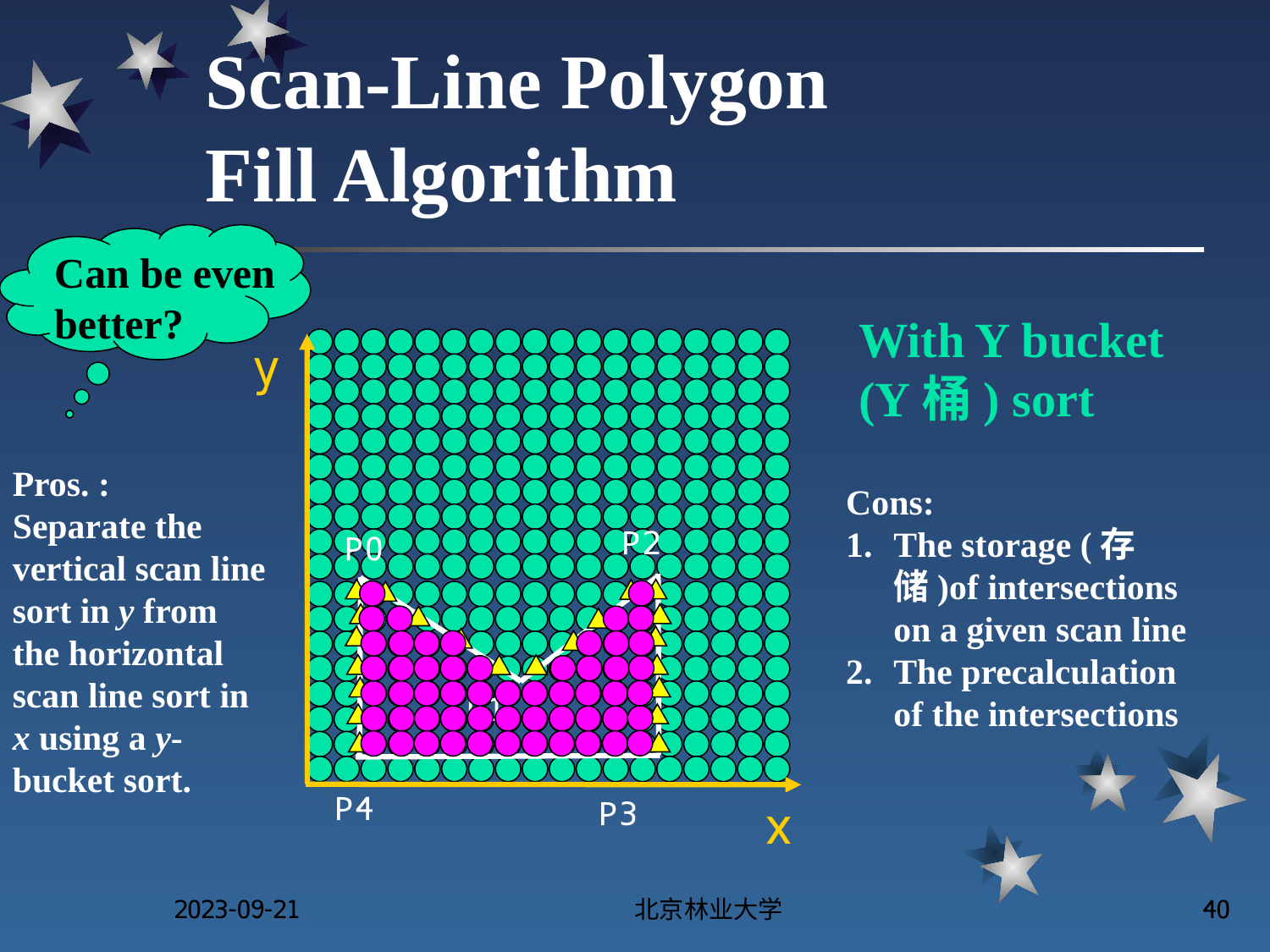

# Scan-Line Polygon Fill Algorithm

Can be even better?
With Y bucket
(Y桶) sort

y

x
Pros. :
Separate the vertical scan line sort in y from the horizontal scan line sort in x using a y-bucket sort.
Cons:
The storage (存储)of intersections on a given scan line
The precalculation of the intersections
P2
P0

P1

P4
P3
2023-09-21
北京林业大学
40